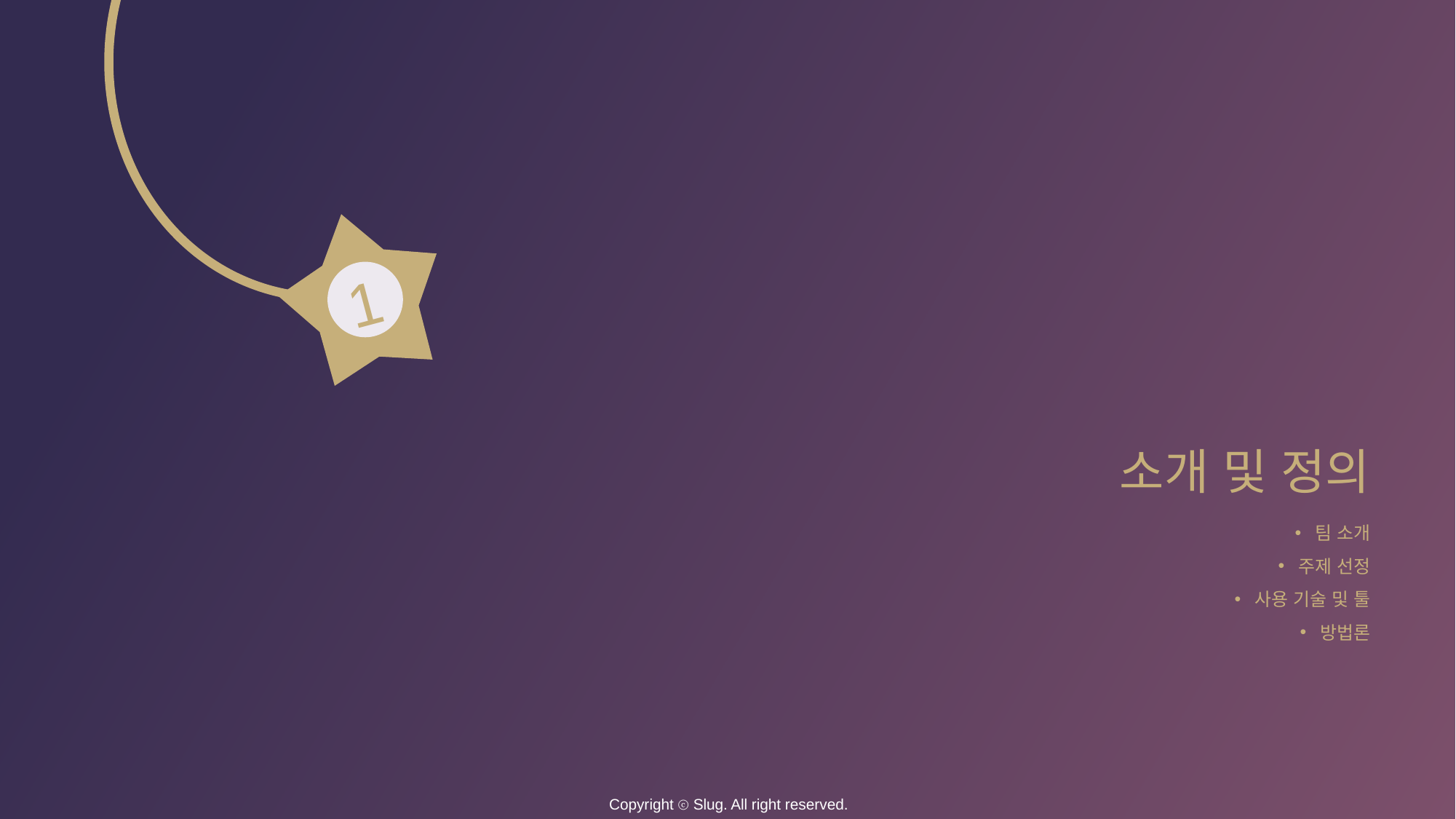

1
소개 및 정의
팀 소개
주제 선정
사용 기술 및 툴

방법론
Copyright ⓒ Slug. All right reserved.